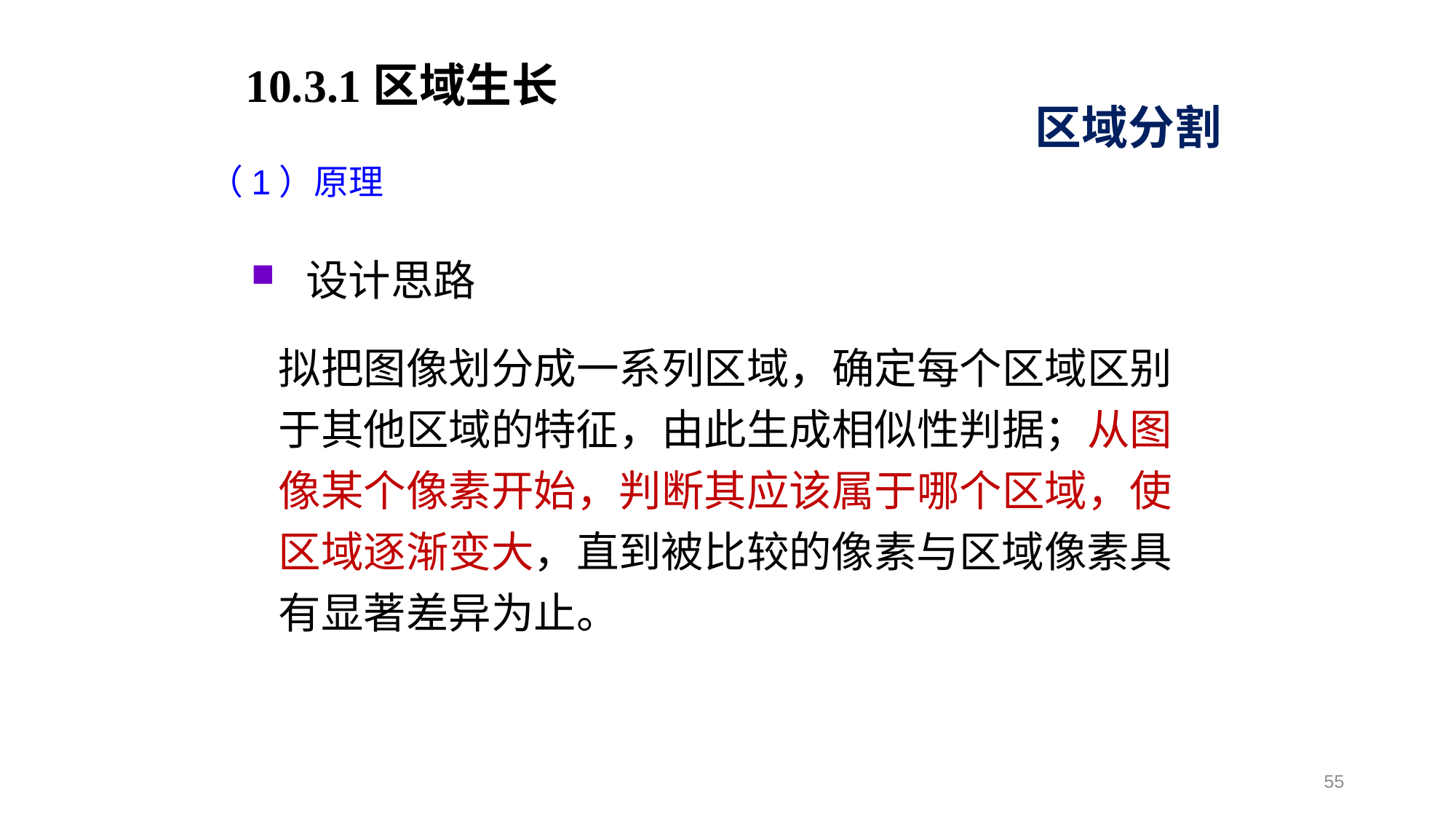

10.3.1区域生长
区域分割
（1）原理
设计思路
拟把图像划分成一系列区域，确定每个区域区别于其他区域的特征，由此生成相似性判据；从图像某个像素开始，判断其应该属于哪个区域，使区域逐渐变大，直到被比较的像素与区域像素具有显著差异为止。
55